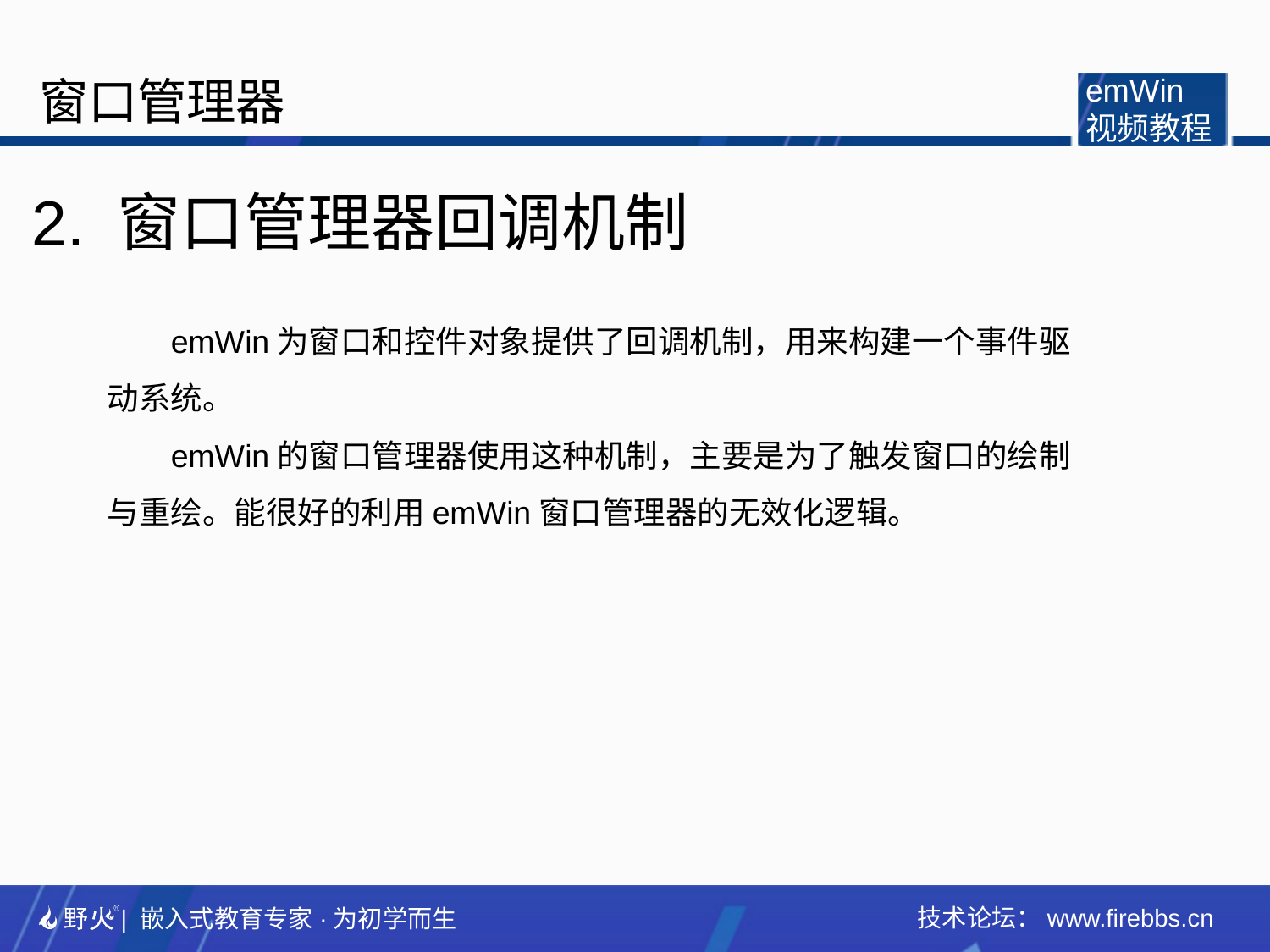

窗口管理器
emWin
视频教程
2. 窗口管理器回调机制
emWin为窗口和控件对象提供了回调机制，用来构建一个事件驱动系统。
emWin的窗口管理器使用这种机制，主要是为了触发窗口的绘制与重绘。能很好的利用emWin窗口管理器的无效化逻辑。